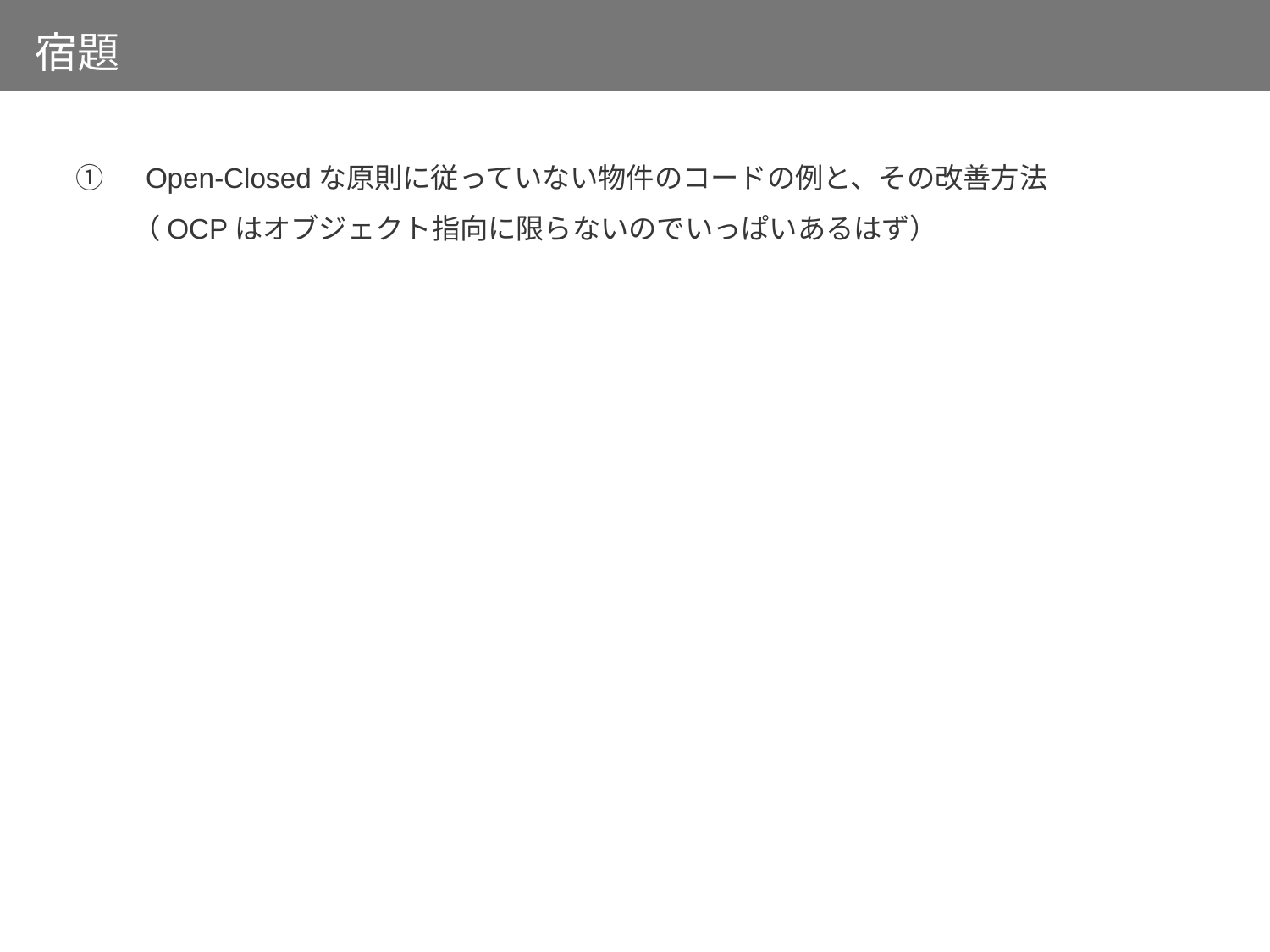

# 宿題
①　Open-Closedな原則に従っていない物件のコードの例と、その改善方法
　　（OCPはオブジェクト指向に限らないのでいっぱいあるはず）